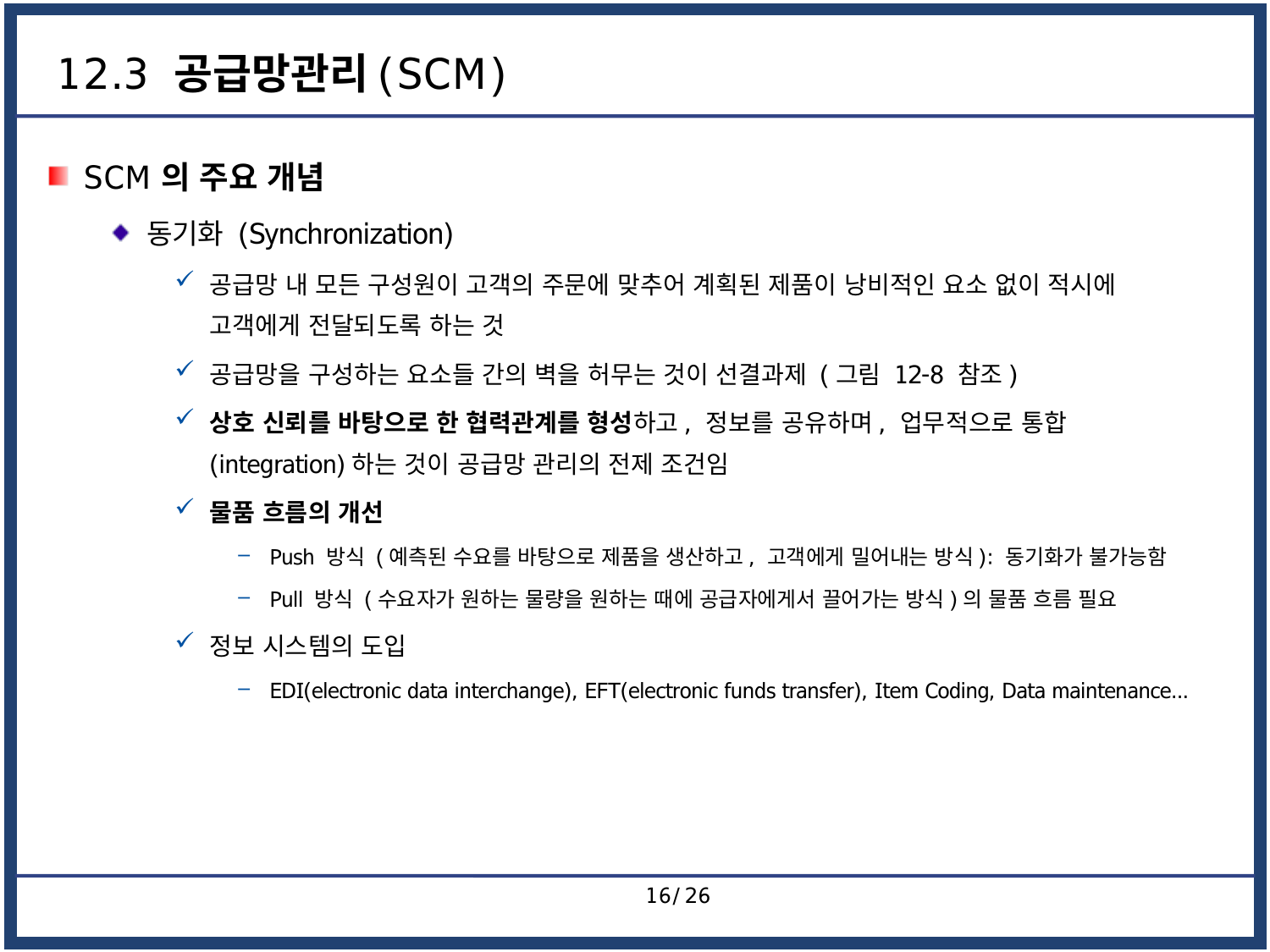

# 12.3 공급망관리(SCM)
SCM의 주요 개념
동기화 (Synchronization)
공급망 내 모든 구성원이 고객의 주문에 맞추어 계획된 제품이 낭비적인 요소 없이 적시에 고객에게 전달되도록 하는 것
공급망을 구성하는 요소들 간의 벽을 허무는 것이 선결과제 (그림 12-8 참조)
상호 신뢰를 바탕으로 한 협력관계를 형성하고, 정보를 공유하며, 업무적으로 통합 (integration)하는 것이 공급망 관리의 전제 조건임
물품 흐름의 개선
Push 방식 (예측된 수요를 바탕으로 제품을 생산하고, 고객에게 밀어내는 방식): 동기화가 불가능함
Pull 방식 (수요자가 원하는 물량을 원하는 때에 공급자에게서 끌어가는 방식)의 물품 흐름 필요
정보 시스템의 도입
EDI(electronic data interchange), EFT(electronic funds transfer), Item Coding, Data maintenance…